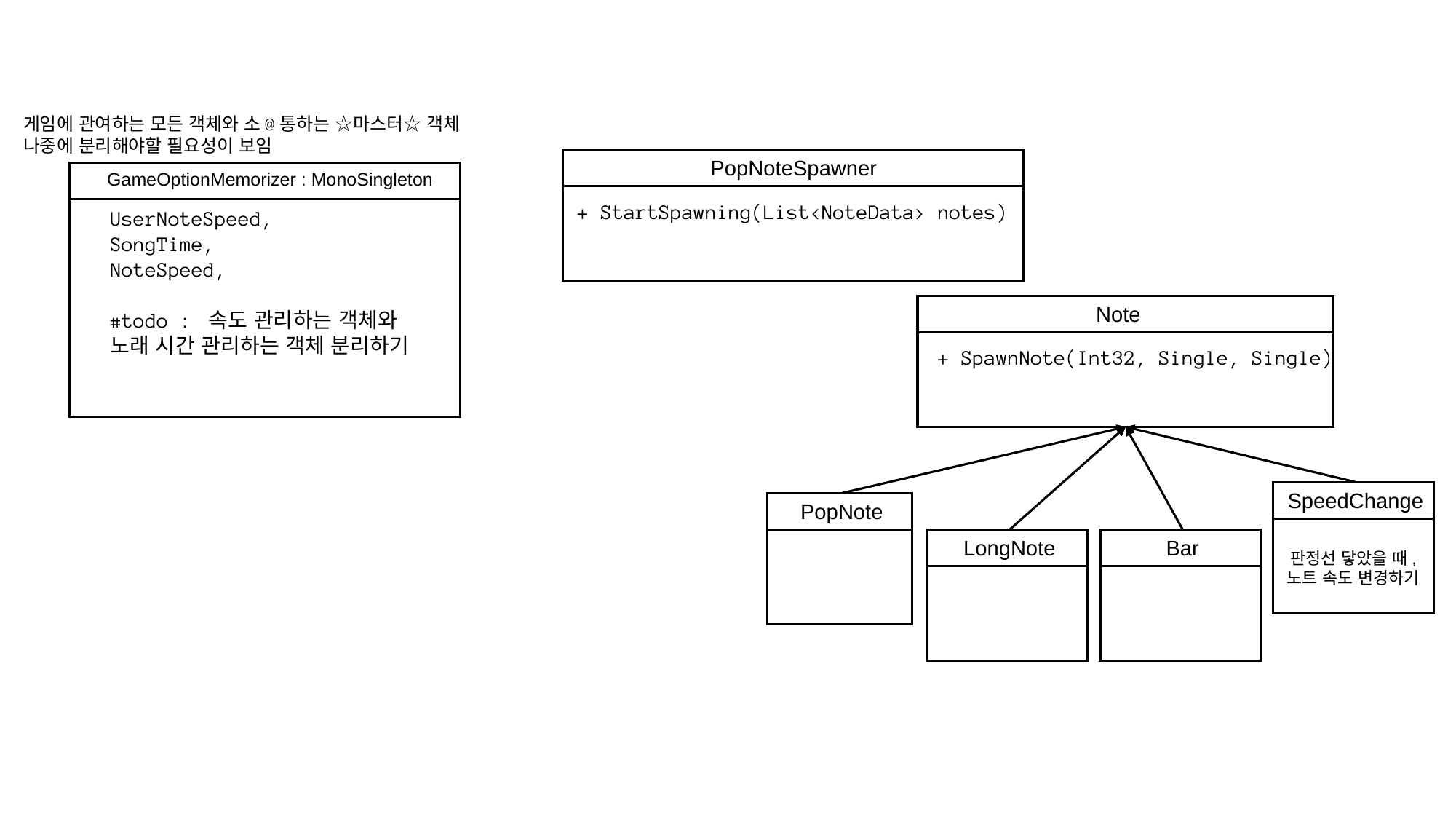

게임에 관여하는 모든 객체와 소@통하는 ☆마스터☆ 객체
나중에 분리해야할 필요성이 보임
PopNoteSpawner

+ StartSpawning(List<NoteData> notes)
GameOptionMemorizer : MonoSingleton

UserNoteSpeed,
SongTime,
NoteSpeed,

#todo : 속도 관리하는 객체와
노래 시간 관리하는 객체 분리하기
Note

+ SpawnNote(Int32, Single, Single)
SpeedChange

판정선 닿았을 때, 노트 속도 변경하기
PopNote

Bar

LongNote